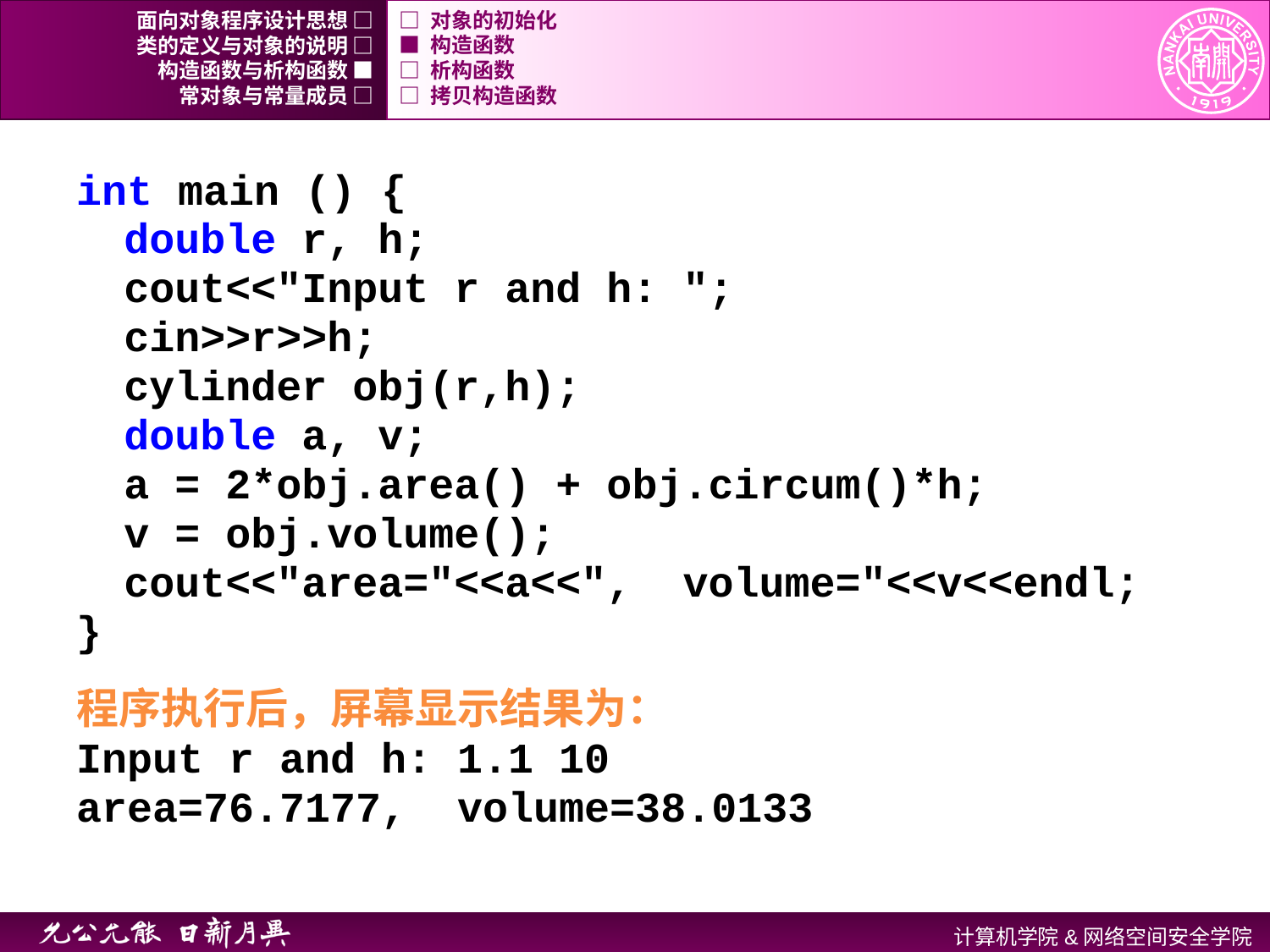

面向对象程序设计思想 □
□ 对象的初始化
类的定义与对象的说明 □
■ 构造函数
构造函数与析构函数 ■
□ 析构函数
常对象与常量成员 □

□ 拷贝构造函数
int main () {
	double r, h;
	cout<<"Input r and h: ";
	cin>>r>>h;
	cylinder obj(r,h);
	double a, v;
	a = 2*obj.area() + obj.circum()*h;
	v = obj.volume();
	cout<<"area="<<a<<",  volume="<<v<<endl;
}

程序执行后，屏幕显示结果为：
Input r and h: 1.1 10
area=76.7177,  volume=38.0133